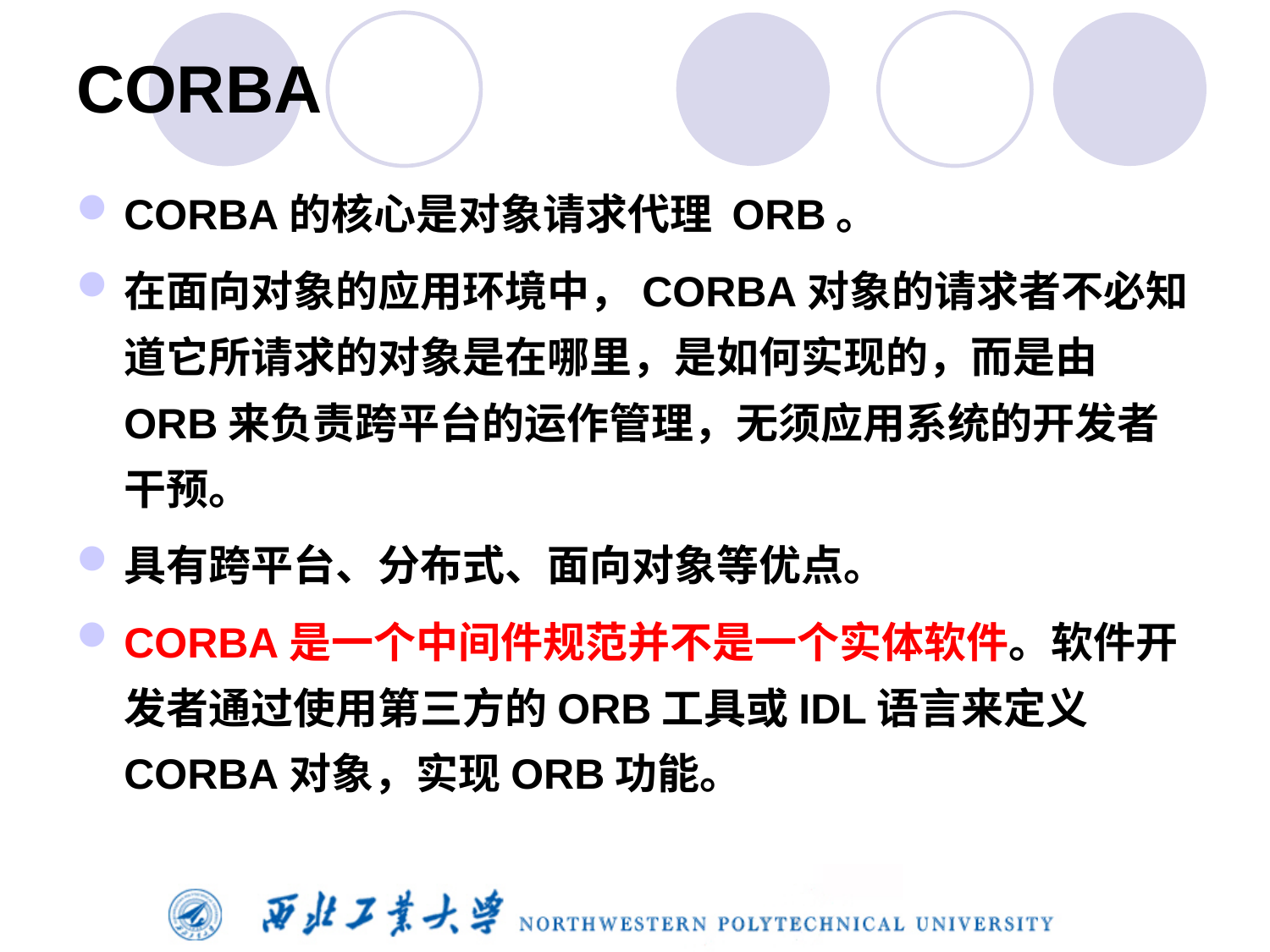

# CORBA
CORBA的核心是对象请求代理 ORB。
在面向对象的应用环境中，CORBA对象的请求者不必知道它所请求的对象是在哪里，是如何实现的，而是由ORB来负责跨平台的运作管理，无须应用系统的开发者干预。
具有跨平台、分布式、面向对象等优点。
CORBA是一个中间件规范并不是一个实体软件。软件开发者通过使用第三方的ORB工具或IDL语言来定义CORBA对象，实现ORB功能。